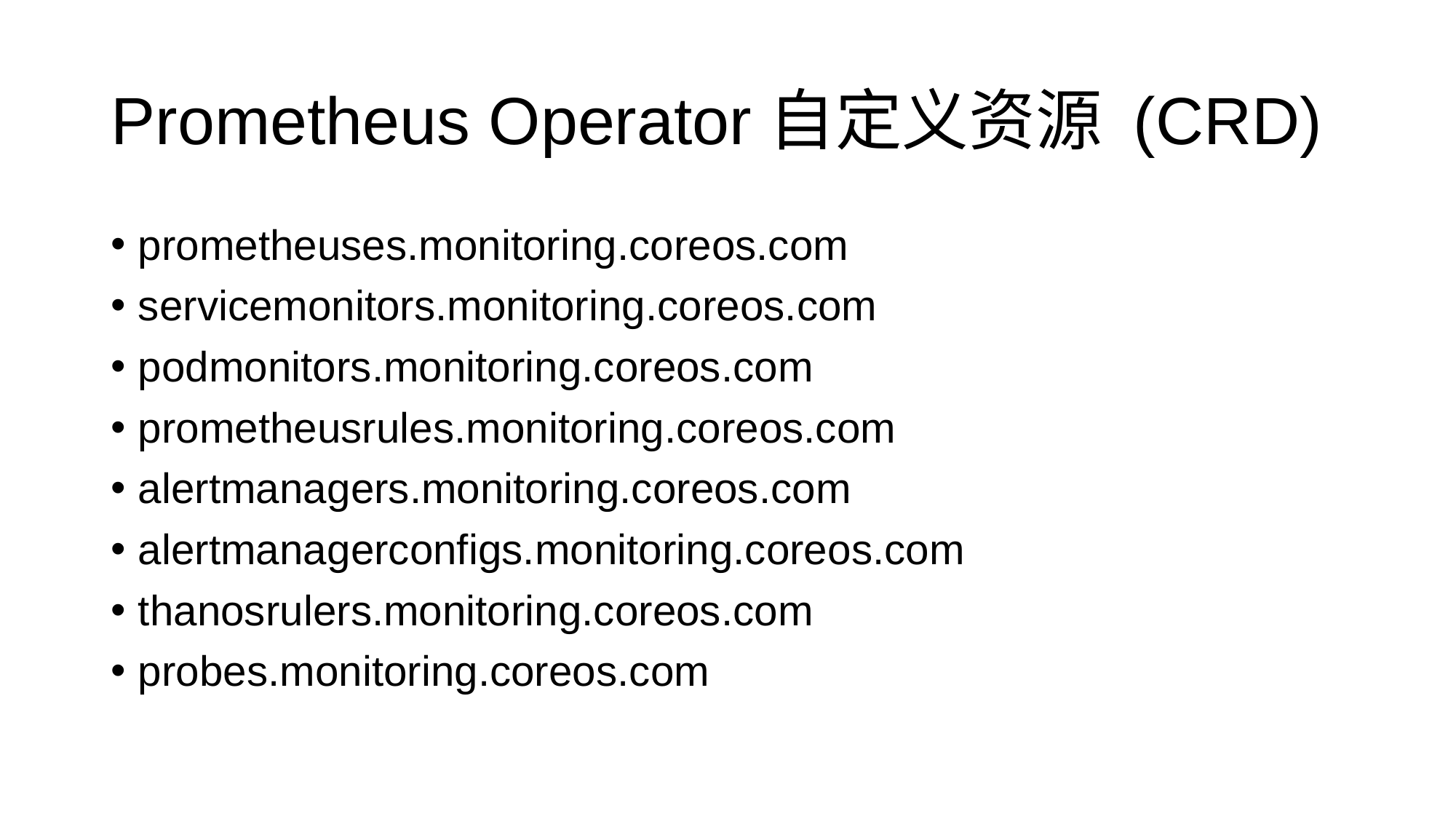

# Prometheus Operator自定义资源 (CRD)
prometheuses.monitoring.coreos.com
servicemonitors.monitoring.coreos.com
podmonitors.monitoring.coreos.com
prometheusrules.monitoring.coreos.com
alertmanagers.monitoring.coreos.com
alertmanagerconfigs.monitoring.coreos.com
thanosrulers.monitoring.coreos.com
probes.monitoring.coreos.com